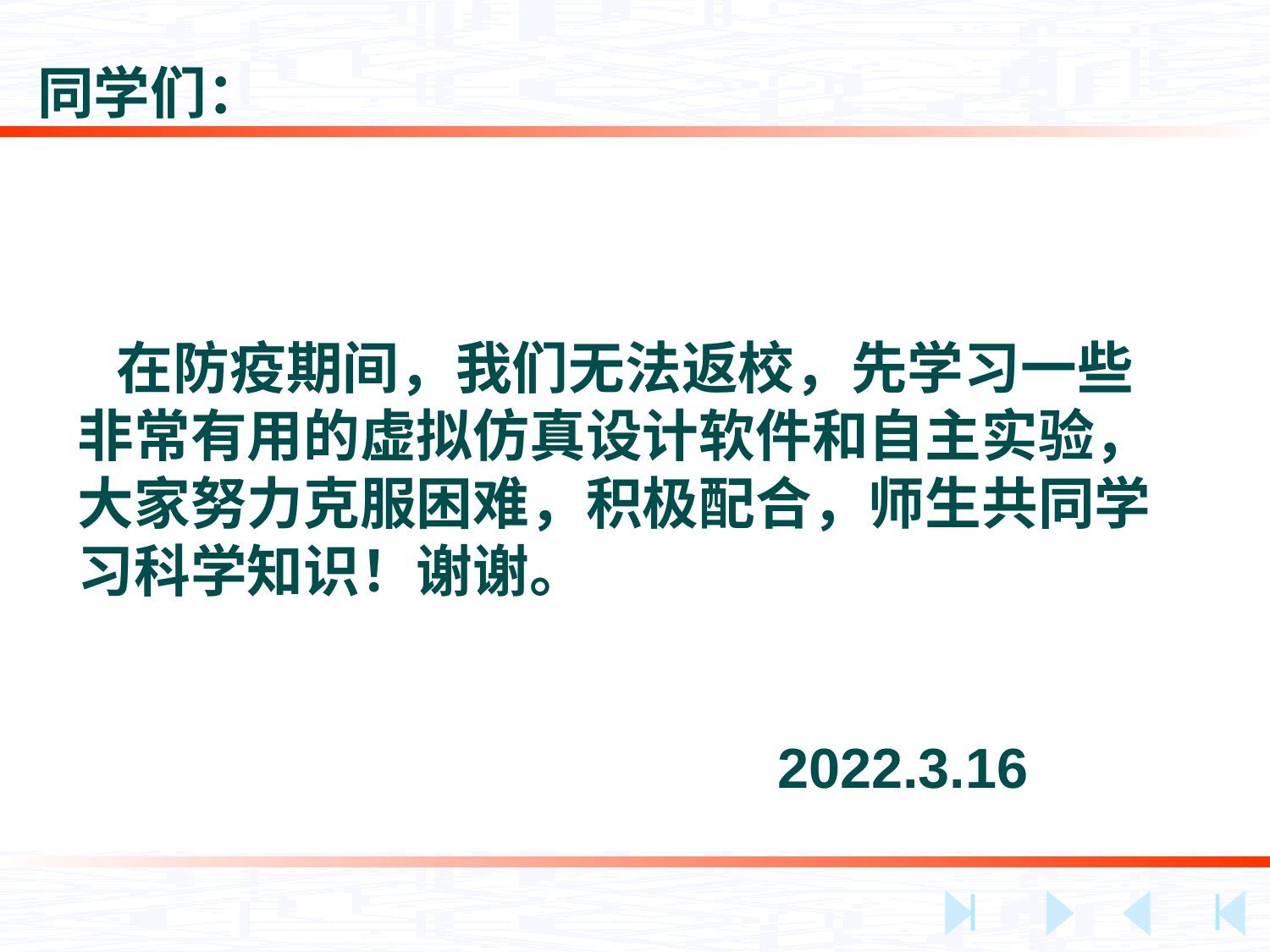

同学们：
  在防疫期间，我们无法返校，先学习一些非常有用的虚拟仿真设计软件和自主实验，大家努力克服困难，积极配合，师生共同学习科学知识！谢谢。
2022.3.16